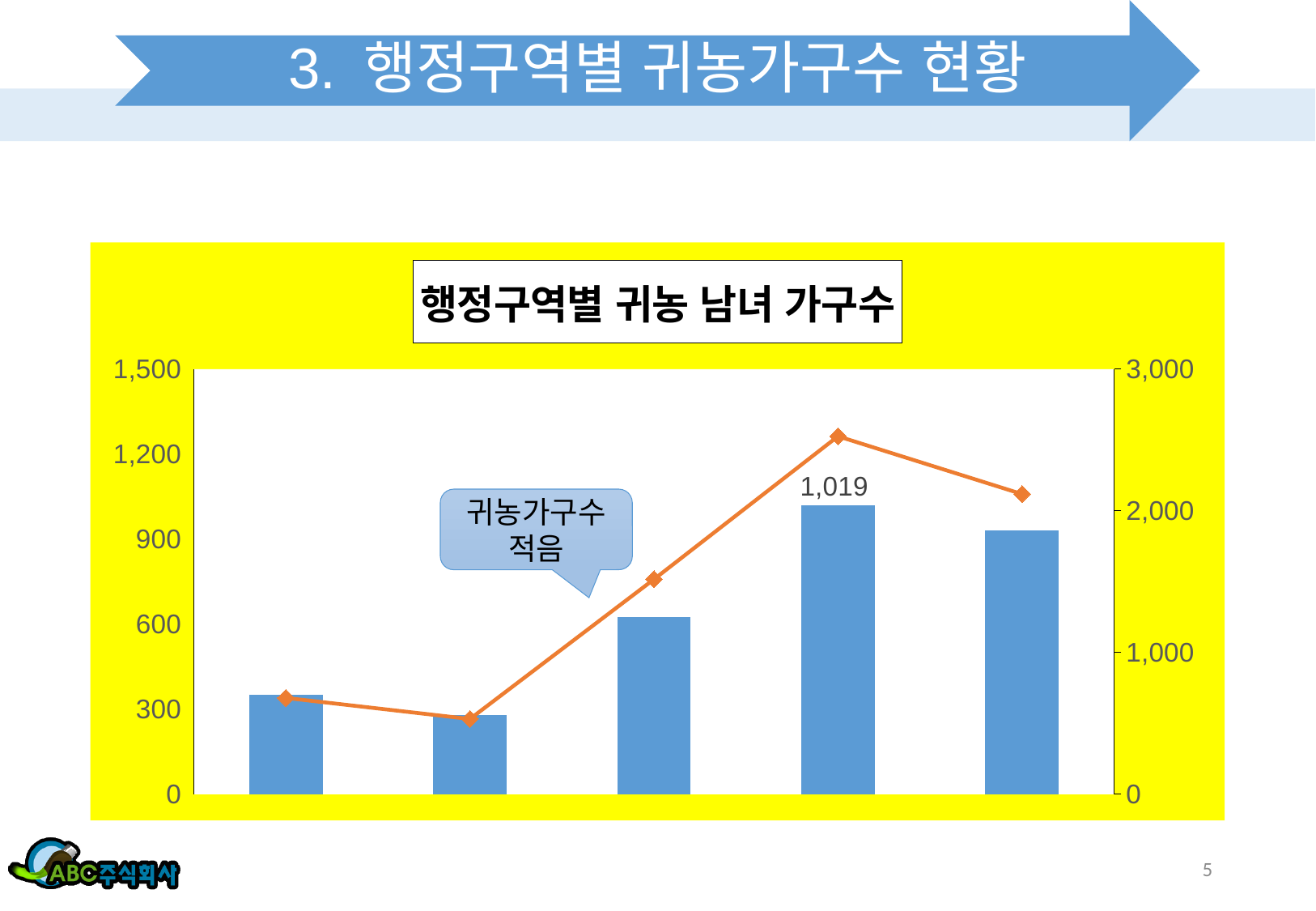

# 3. 행정구역별 귀농가구수 현황

### Chart: 행정구역별 귀농 남녀 가구수

| Category | 귀농가구주수(여) | 귀농가구주수(남) |
|---|---|---|
| 수도권 | 352.0 | 680.0 |
| 강원도 | 281.0 | 531.0 |
| 충청도 | 626.0 | 1517.0 |
| 경상도 | 1019.0 | 2526.0 |
| 전라도 | 930.0 | 2118.0 |
귀농가구수적음
5